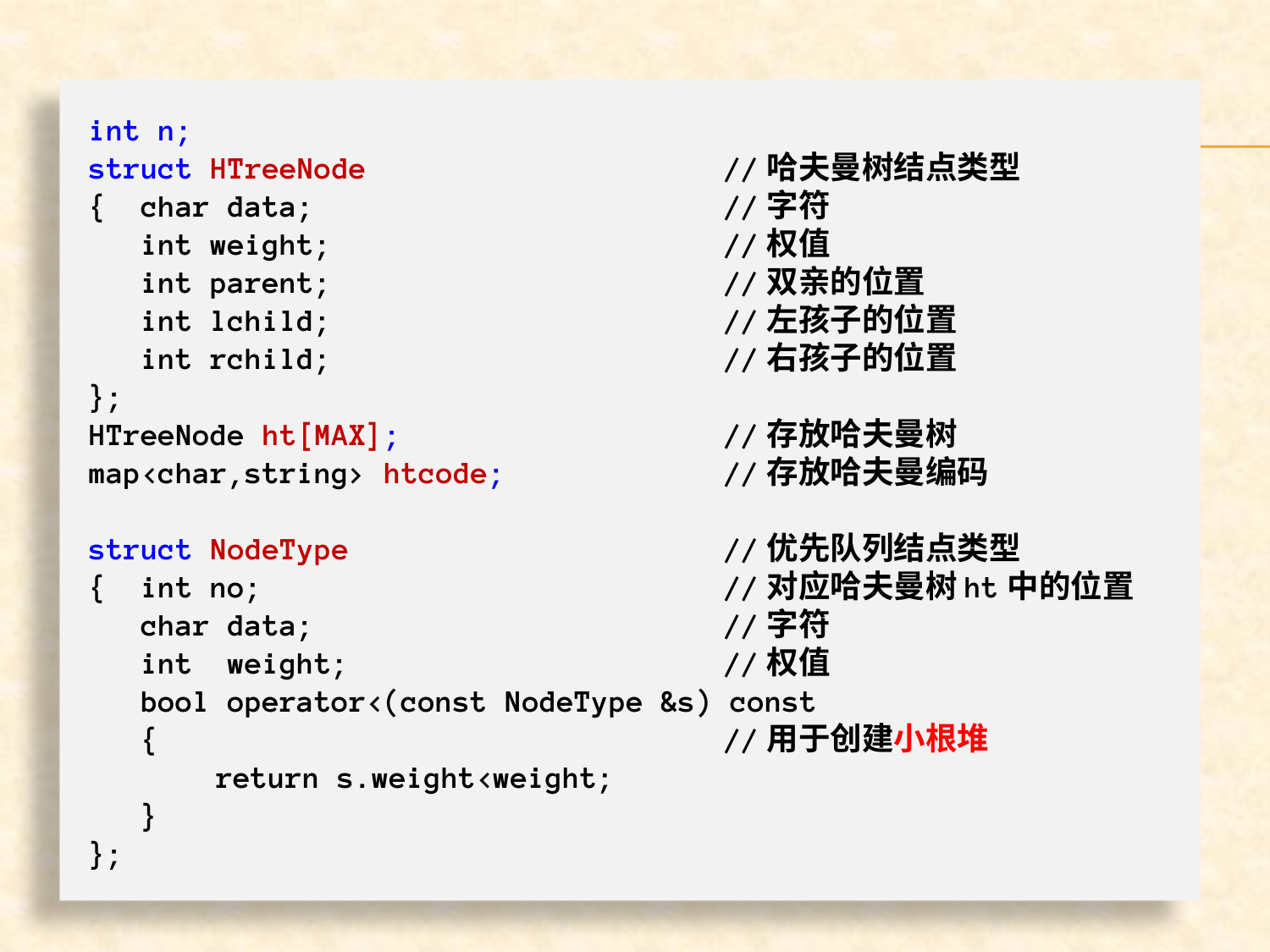

int n;
struct HTreeNode			//哈夫曼树结点类型
{  char data;				//字符
   int weight;				//权值
   int parent;				//双亲的位置
   int lchild;				//左孩子的位置
   int rchild;				//右孩子的位置
};
HTreeNode ht[MAX];			//存放哈夫曼树
map<char,string> htcode;		//存放哈夫曼编码
struct NodeType			//优先队列结点类型
{  int no;				//对应哈夫曼树ht中的位置
   char data;				//字符
   int  weight;			//权值
   bool operator<(const NodeType &s) const
   {					//用于创建小根堆
	return s.weight<weight;
   }
};